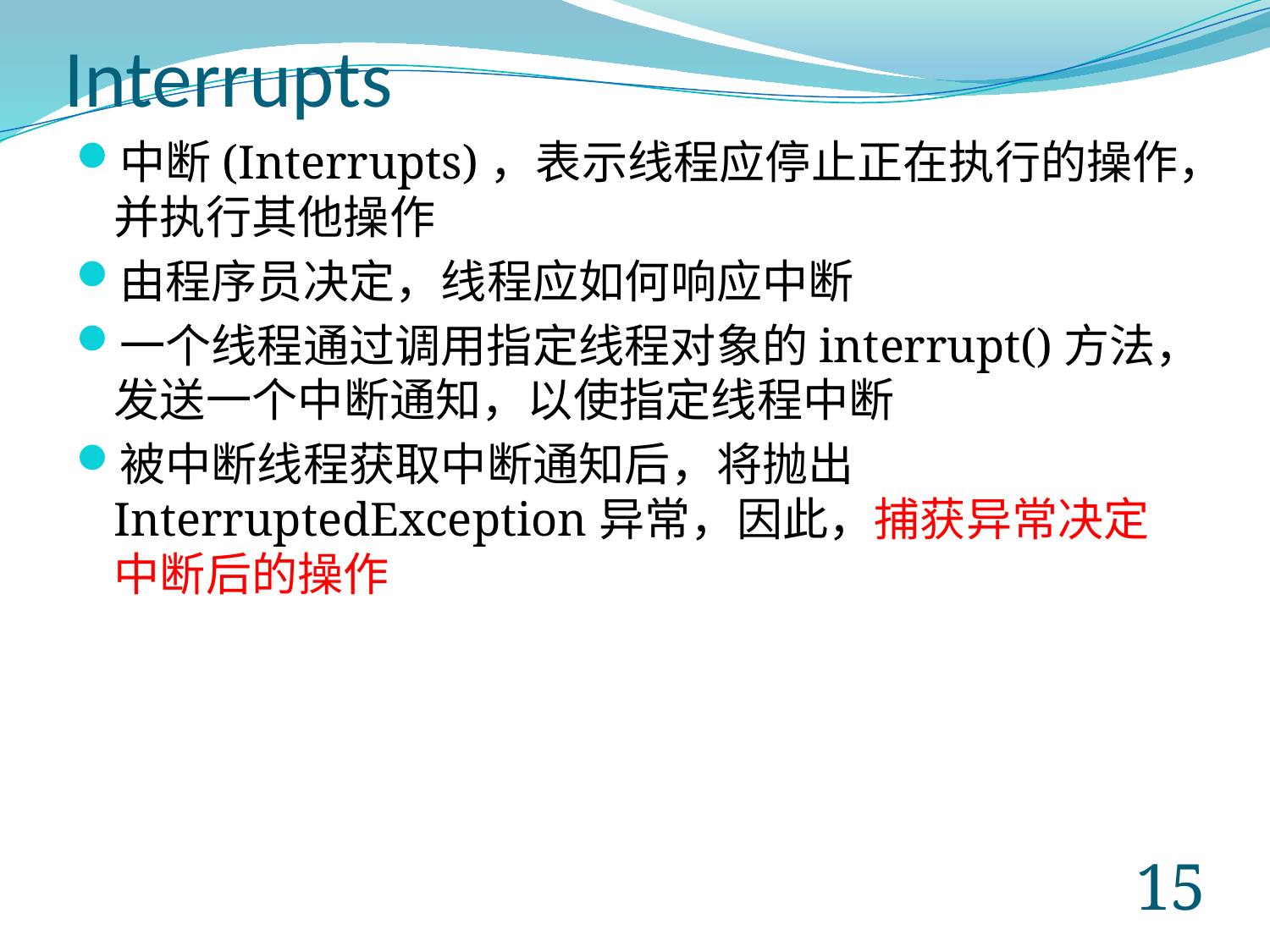

# Interrupts
中断(Interrupts)，表示线程应停止正在执行的操作，并执行其他操作
由程序员决定，线程应如何响应中断
一个线程通过调用指定线程对象的interrupt()方法，发送一个中断通知，以使指定线程中断
被中断线程获取中断通知后，将抛出InterruptedException异常，因此，捕获异常决定中断后的操作
15